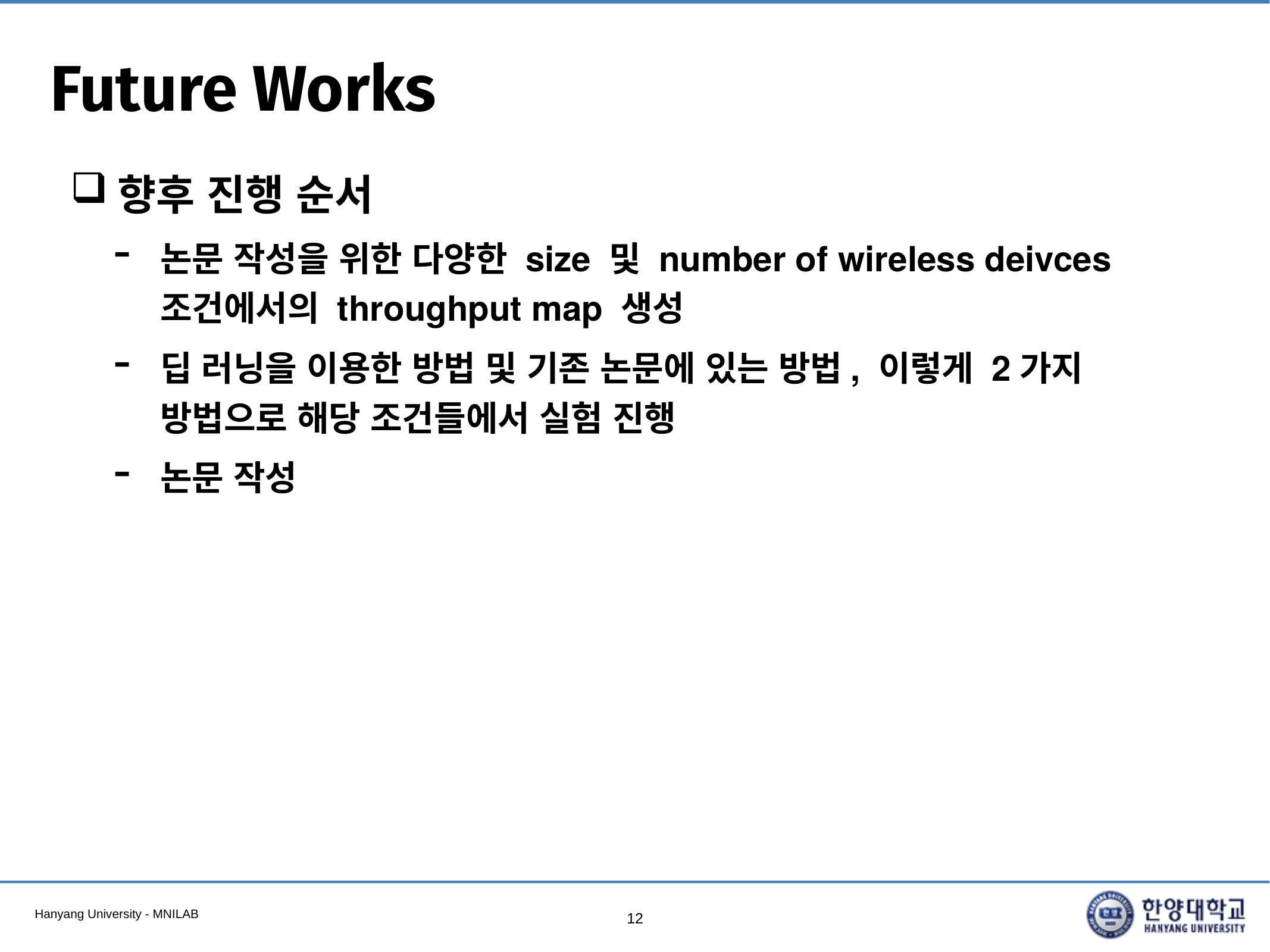

# Future Works
향후 진행 순서
논문 작성을 위한 다양한 size 및 number of wireless deivces 조건에서의 throughput map 생성
딥 러닝을 이용한 방법 및 기존 논문에 있는 방법, 이렇게 2가지 방법으로 해당 조건들에서 실험 진행
논문 작성

12